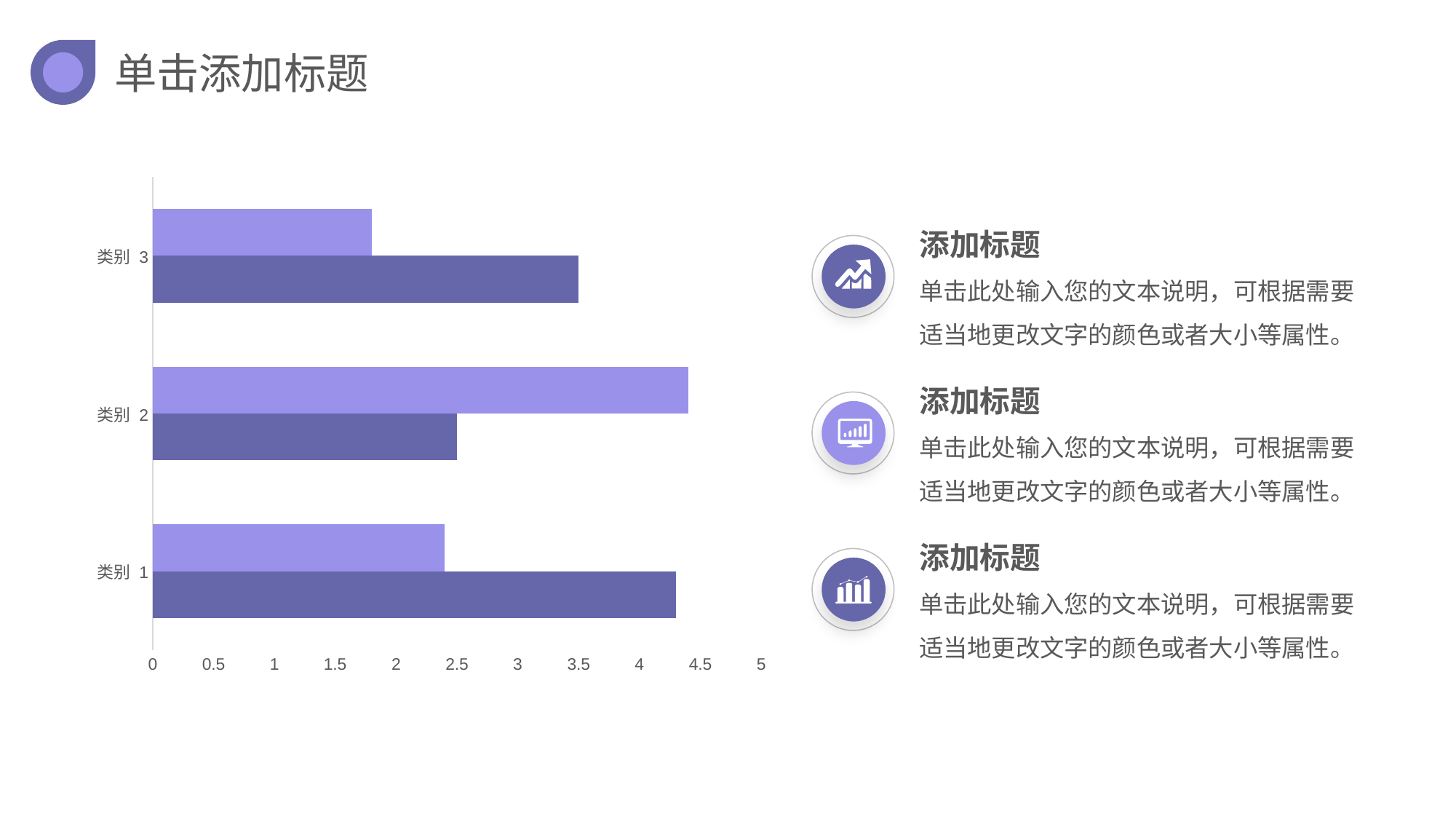

单击添加标题

### Chart

| Category | 系列 1 | 系列 2 |
|---|---|---|
| 类别 1 | 4.3 | 2.4 |
| 类别 2 | 2.5 | 4.4 |
| 类别 3 | 3.5 | 1.8 |
添加标题
单击此处输入您的文本说明，可根据需要适当地更改文字的颜色或者大小等属性。

添加标题
单击此处输入您的文本说明，可根据需要适当地更改文字的颜色或者大小等属性。

添加标题
单击此处输入您的文本说明，可根据需要适当地更改文字的颜色或者大小等属性。